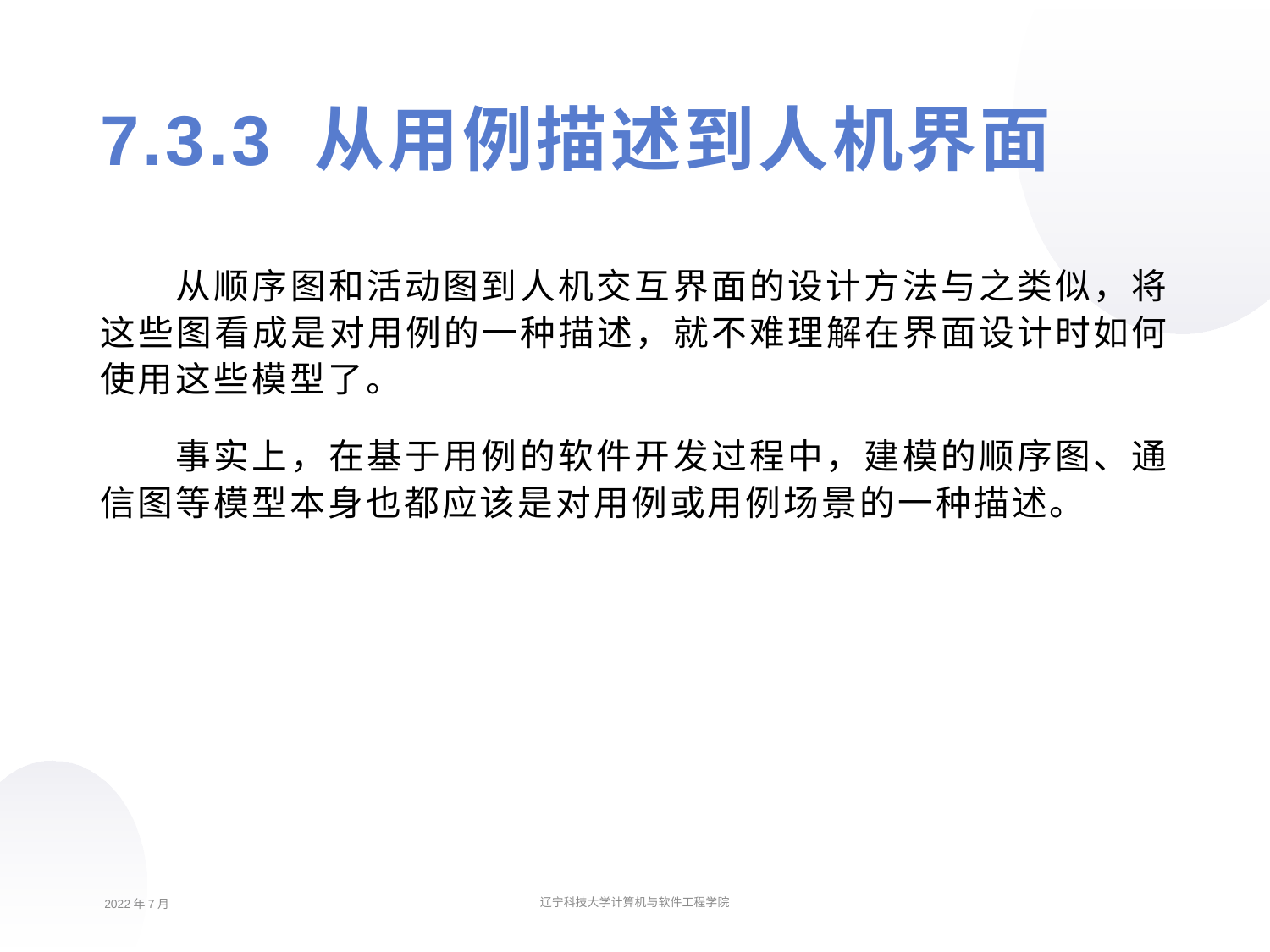

7.3.3 从用例描述到人机界面
从顺序图和活动图到人机交互界面的设计方法与之类似，将这些图看成是对用例的一种描述，就不难理解在界面设计时如何使用这些模型了。
事实上，在基于用例的软件开发过程中，建模的顺序图、通信图等模型本身也都应该是对用例或用例场景的一种描述。

2022年7月
辽宁科技大学计算机与软件工程学院
81